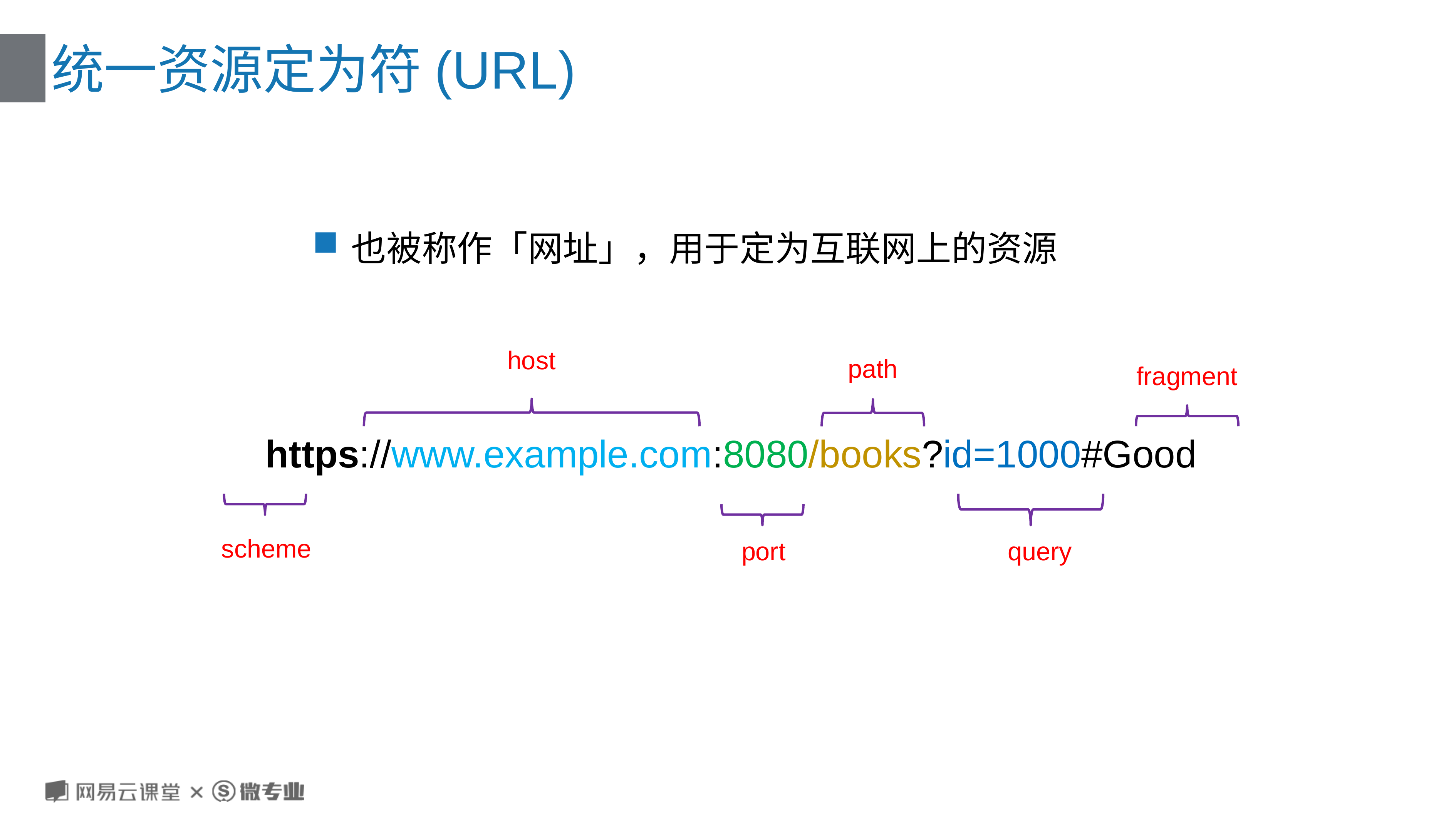

# 统一资源定为符(URL)
也被称作「网址」，用于定为互联网上的资源

host
path
fragment

https://www.example.com:8080/books?id=1000#Good

scheme
port
query